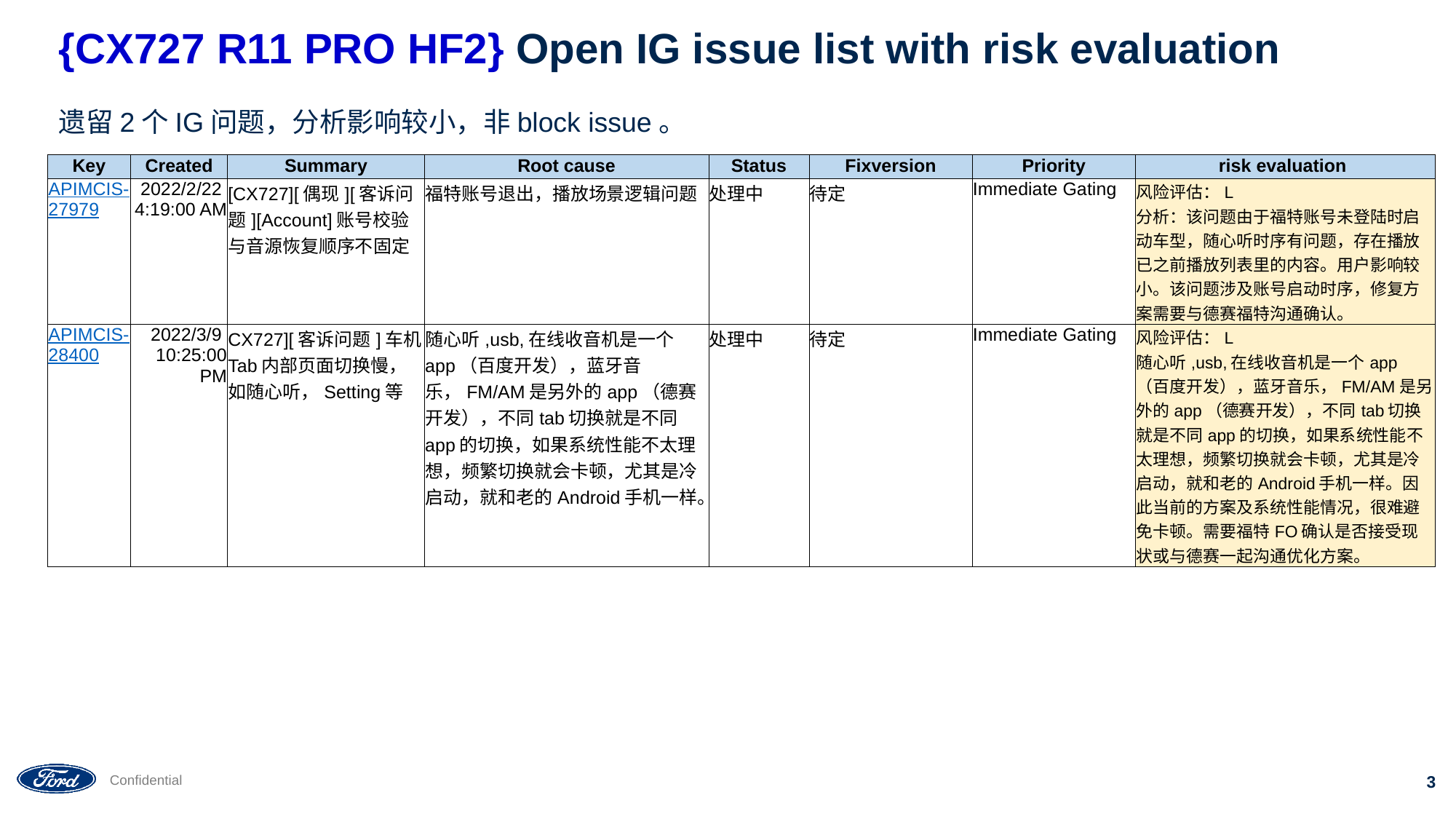

# {CX727 R11 PRO HF2} Open IG issue list with risk evaluation
遗留2个IG问题，分析影响较小，非block issue。
| Key | Created | Summary | Root cause | Status | Fixversion | Priority | risk evaluation |
| --- | --- | --- | --- | --- | --- | --- | --- |
| APIMCIS-27979 | 2022/2/22 4:19:00 AM | [CX727][偶现][客诉问题][Account]账号校验与音源恢复顺序不固定 | 福特账号退出，播放场景逻辑问题 | 处理中 | 待定 | Immediate Gating | 风险评估：L 分析：该问题由于福特账号未登陆时启动车型，随心听时序有问题，存在播放已之前播放列表里的内容。用户影响较小。该问题涉及账号启动时序，修复方案需要与德赛福特沟通确认。 |
| APIMCIS-28400 | 2022/3/9 10:25:00 PM | CX727][客诉问题]车机Tab内部页面切换慢，如随心听，Setting等 | 随心听,usb,在线收音机是一个app（百度开发），蓝牙音乐，FM/AM是另外的app（德赛开发），不同tab切换就是不同app的切换，如果系统性能不太理想，频繁切换就会卡顿，尤其是冷启动，就和老的Android手机一样。 | 处理中 | 待定 | Immediate Gating | 风险评估：L 随心听,usb,在线收音机是一个app（百度开发），蓝牙音乐，FM/AM是另外的app（德赛开发），不同tab切换就是不同app的切换，如果系统性能不太理想，频繁切换就会卡顿，尤其是冷启动，就和老的Android手机一样。因此当前的方案及系统性能情况，很难避免卡顿。需要福特FO确认是否接受现状或与德赛一起沟通优化方案。 |